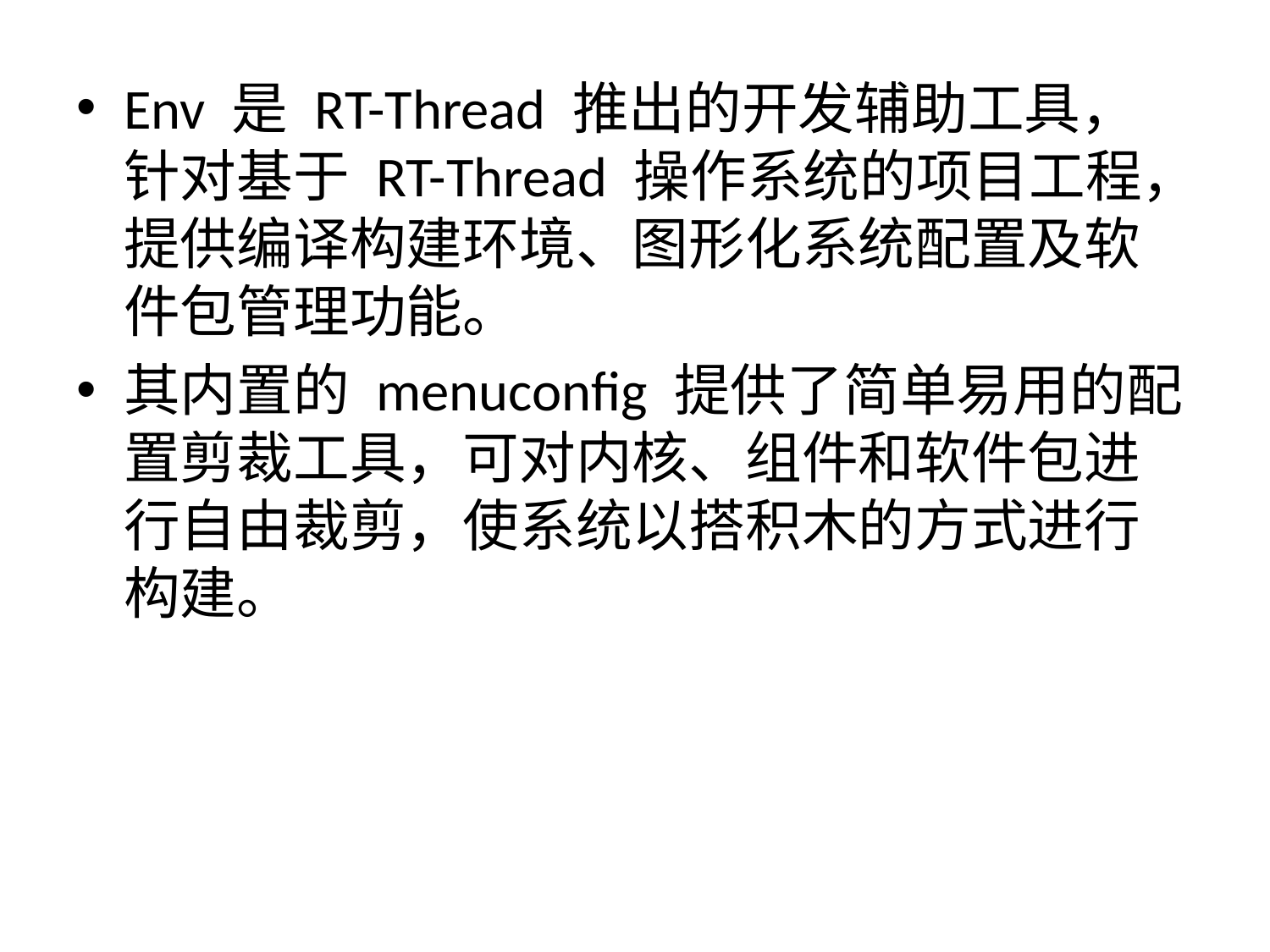

Env 是 RT-Thread 推出的开发辅助工具，针对基于 RT-Thread 操作系统的项目工程，提供编译构建环境、图形化系统配置及软件包管理功能。
其内置的 menuconfig 提供了简单易用的配置剪裁工具，可对内核、组件和软件包进行自由裁剪，使系统以搭积木的方式进行构建。